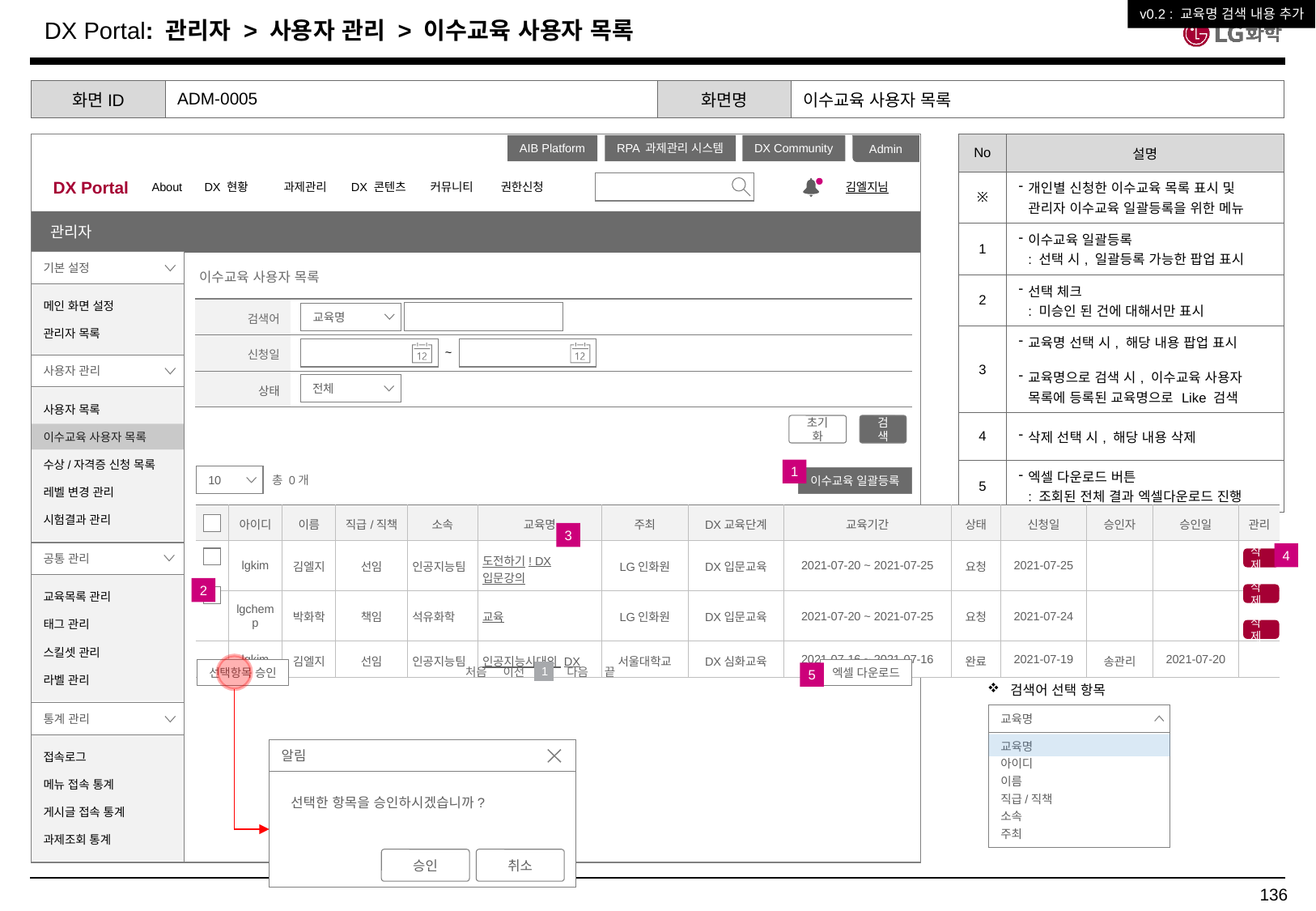

v0.2 : 교육명 검색 내용 추가
: 관리자 > 사용자 관리 > 이수교육 사용자 목록
| 화면ID | ADM-0005 | 화면명 | 이수교육 사용자 목록 |
| --- | --- | --- | --- |

| No | 설명 |
| --- | --- |
| ※ | 개인별 신청한 이수교육 목록 표시 및 관리자 이수교육 일괄등록을 위한 메뉴 |
| 1 | 이수교육 일괄등록 : 선택 시, 일괄등록 가능한 팝업 표시 |
| 2 | 선택 체크 : 미승인 된 건에 대해서만 표시 |
| 3 | 교육명 선택 시, 해당 내용 팝업 표시 교육명으로 검색 시, 이수교육 사용자 목록에 등록된 교육명으로 Like 검색 |
| 4 | 삭제 선택 시, 해당 내용 삭제 |
| 5 | 엑셀 다운로드 버튼 : 조회된 전체 결과 엑셀다운로드 진행 |

Admin
DX Portal

About
DX 현황
과제관리
DX 콘텐츠
커뮤니티
권한신청
김엘지님

AIB Platform
RPA 과제관리 시스템
DX Community
공지사항

관리자

기본 설정

이수교육 사용자 목록
메인 화면 설정
관리자 목록

| 검색어 |  |  |  |
| --- | --- | --- | --- |
| 신청일 |  |  |  |
| 상태 |  |  |  |

교육명

~

사용자 관리

전체

사용자 목록
이수교육 사용자 목록
수상/자격증 신청 목록
레벨 변경 관리
시험결과 관리

초기화
검색
1
10

총 0개
이수교육 일괄등록
|  | 아이디 | 이름 | 직급/직책 | 소속 | 교육명 | 주최 | DX교육단계 | 교육기간 | 상태 | 신청일 | 승인자 | 승인일 | 관리 |
| --- | --- | --- | --- | --- | --- | --- | --- | --- | --- | --- | --- | --- | --- |
|  | lgkim | 김엘지 | 선임 | 인공지능팀 | 도전하기! DX 입문강의 | LG인화원 | DX입문교육 | 2021-07-20 ~ 2021-07-25 | 요청 | 2021-07-25 |  |  |  |
|  | lgchemp | 박화학 | 책임 | 석유화학 | 교육 | LG인화원 | DX입문교육 | 2021-07-20 ~ 2021-07-25 | 요청 | 2021-07-24 |  |  |  |
|  | lgkim | 김엘지 | 선임 | 인공지능팀 | 인공지능시대의 DX | 서울대학교 | DX심화교육 | 2021-07-16 ~ 2021-07-16 | 완료 | 2021-07-19 | 송관리 | 2021-07-20 |  |

3
공통 관리

4

삭제
교육목록 관리
태그 관리
스킬셋 관리
라벨 관리

2
삭제

삭제

선택항목 승인
처음     이전
다음     끝
1
엑셀 다운로드
5
검색어 선택 항목
통계 관리

교육명

교육명
아이디
이름
직급/직책
소속
주최

접속로그
메뉴 접속 통계
게시글 접속 통계
과제조회 통계

알림

선택한 항목을 승인하시겠습니까?
승인
취소